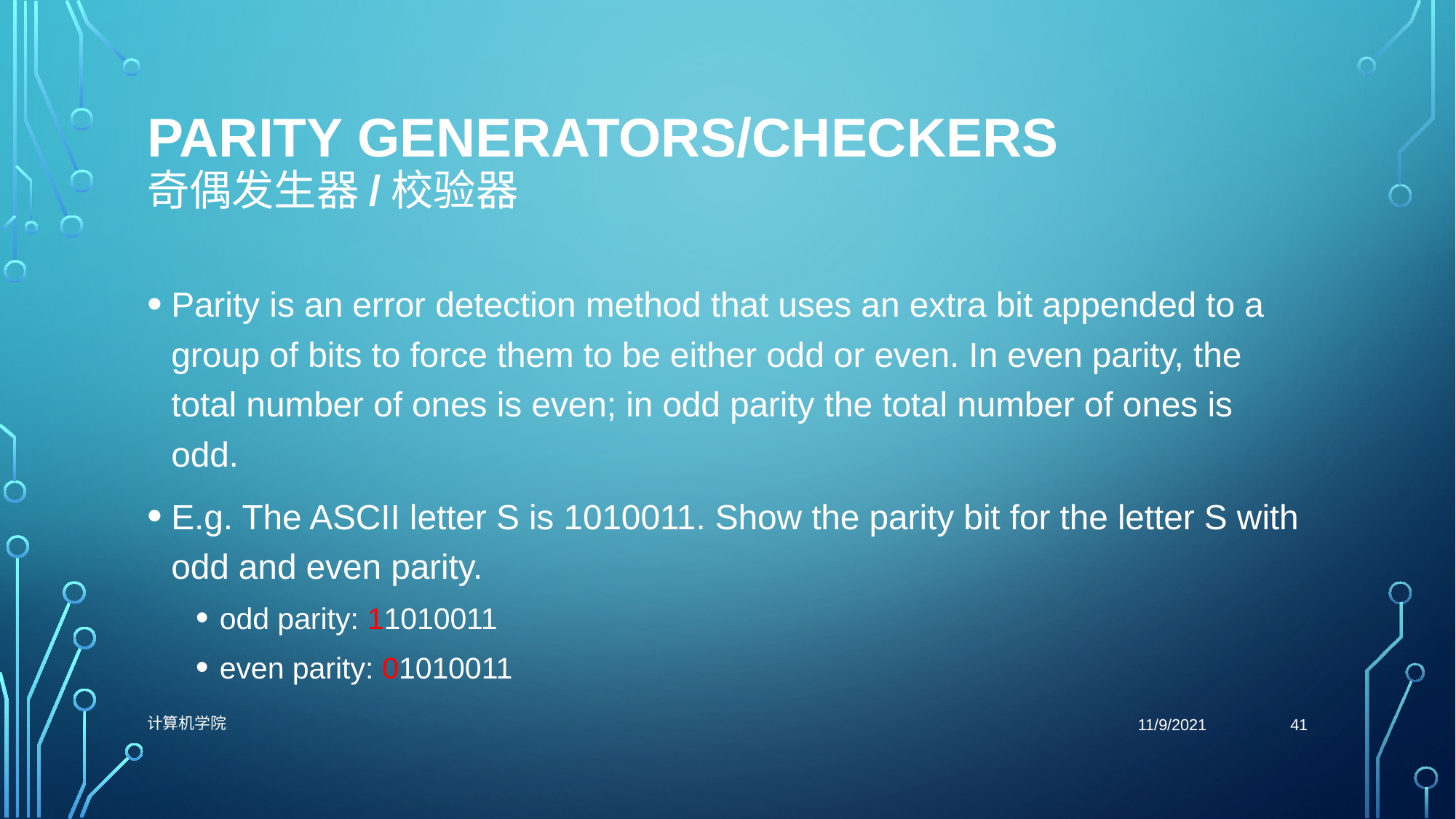

# Parity Generators/Checkers 奇偶发生器/校验器
Parity is an error detection method that uses an extra bit appended to a group of bits to force them to be either odd or even. In even parity, the total number of ones is even; in odd parity the total number of ones is odd.
E.g. The ASCII letter S is 1010011. Show the parity bit for the letter S with odd and even parity.
odd parity: 11010011
even parity: 01010011

41
计算机学院
11/9/2021